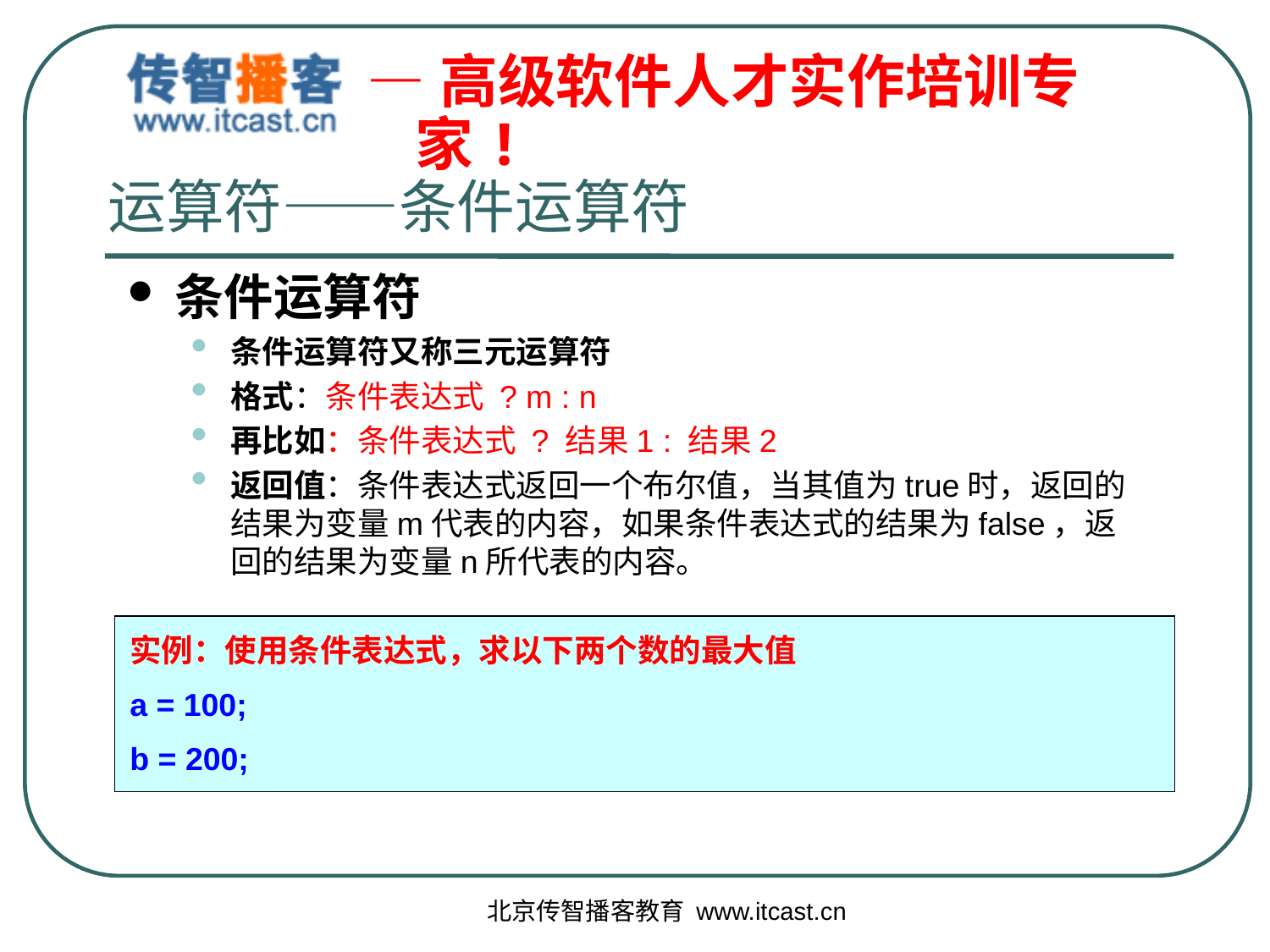

运算符——条件运算符
条件运算符
条件运算符又称三元运算符
格式：条件表达式 ? m : n
再比如：条件表达式 ? 结果1 : 结果2
返回值：条件表达式返回一个布尔值，当其值为true时，返回的结果为变量m代表的内容，如果条件表达式的结果为false，返回的结果为变量n所代表的内容。
实例：使用条件表达式，求以下两个数的最大值
a = 100;
b = 200;